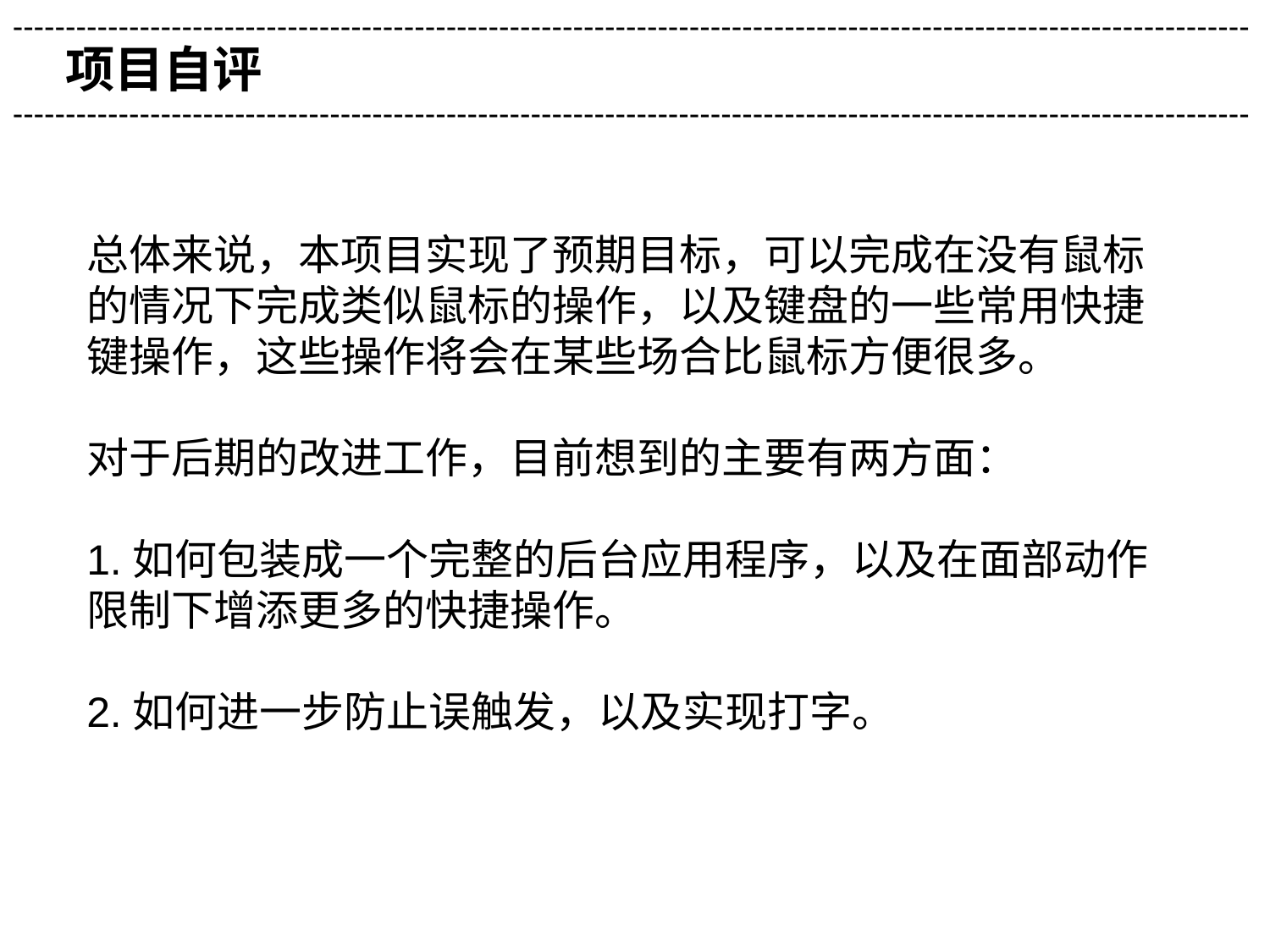

---------------------------------------------------------------------------------------------------------------------
项目自评
---------------------------------------------------------------------------------------------------------------------
总体来说，本项目实现了预期目标，可以完成在没有鼠标的情况下完成类似鼠标的操作，以及键盘的一些常用快捷键操作，这些操作将会在某些场合比鼠标方便很多。

对于后期的改进工作，目前想到的主要有两方面：

1.如何包装成一个完整的后台应用程序，以及在面部动作限制下增添更多的快捷操作。

2.如何进一步防止误触发，以及实现打字。